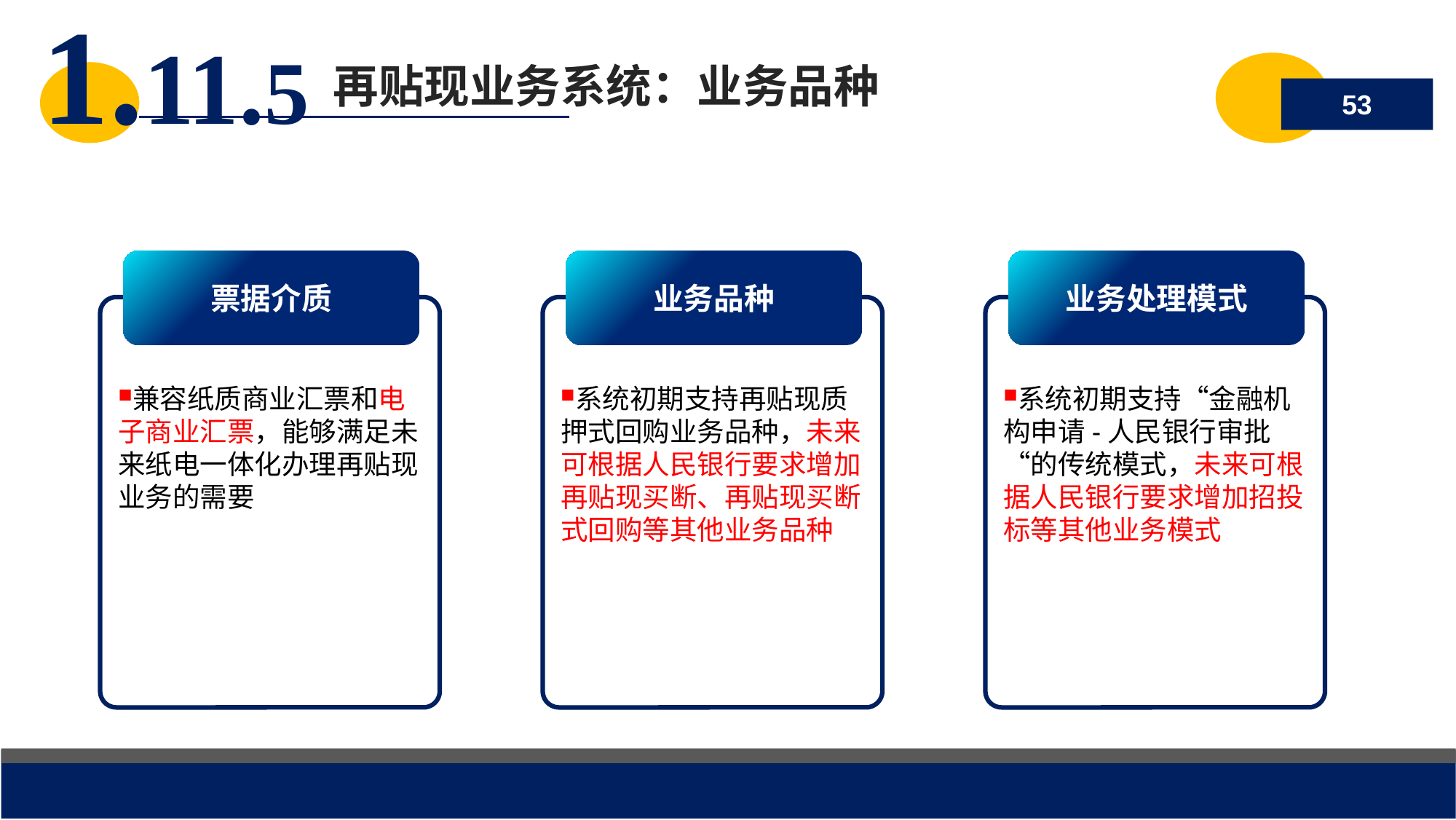

再贴现业务系统：业务品种
1.11.5

53

业务品种
系统初期支持再贴现质押式回购业务品种，未来可根据人民银行要求增加再贴现买断、再贴现买断式回购等其他业务品种
业务处理模式
系统初期支持“金融机构申请-人民银行审批“的传统模式，未来可根据人民银行要求增加招投标等其他业务模式
票据介质
兼容纸质商业汇票和电子商业汇票，能够满足未来纸电一体化办理再贴现业务的需要

2018/7/19